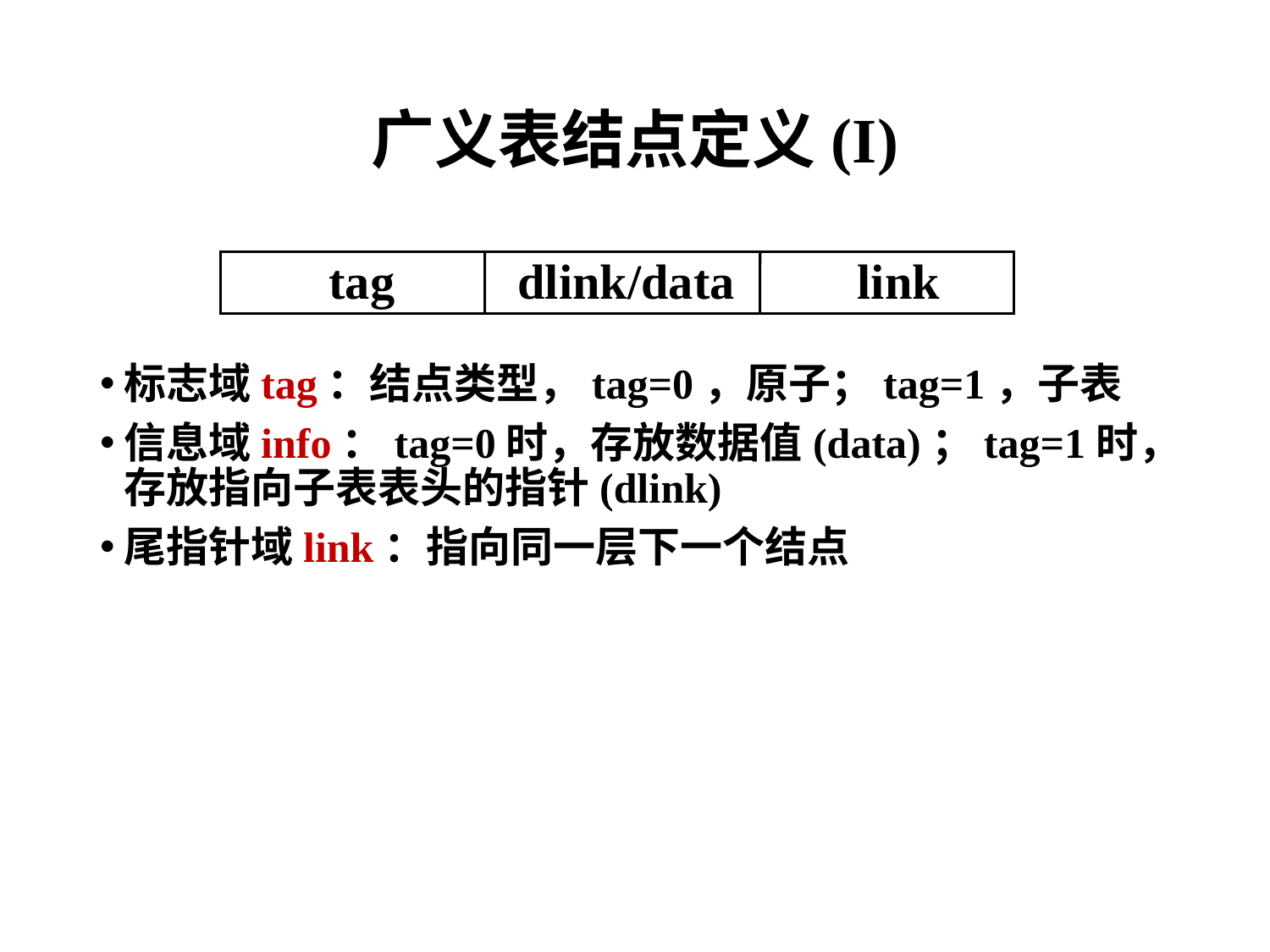

# 广义表结点定义(I)
tag          dlink/data          link

标志域tag：结点类型，tag=0，原子；tag=1，子表
信息域info：tag=0时，存放数据值(data)；tag=1时，存放指向子表表头的指针(dlink)
尾指针域link：指向同一层下一个结点